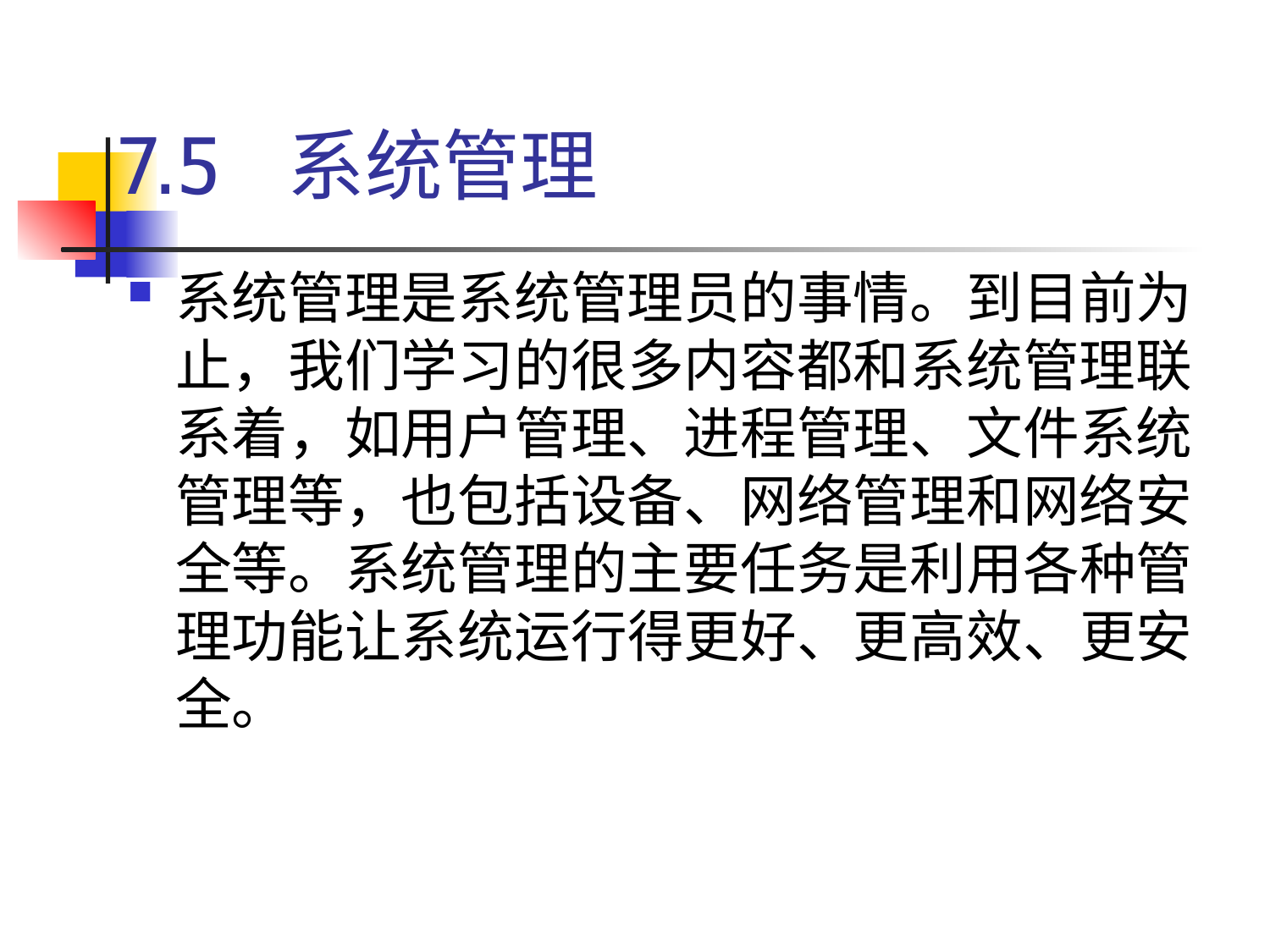

# 7.5  系统管理
系统管理是系统管理员的事情。到目前为止，我们学习的很多内容都和系统管理联系着，如用户管理、进程管理、文件系统管理等，也包括设备、网络管理和网络安全等。系统管理的主要任务是利用各种管理功能让系统运行得更好、更高效、更安全。